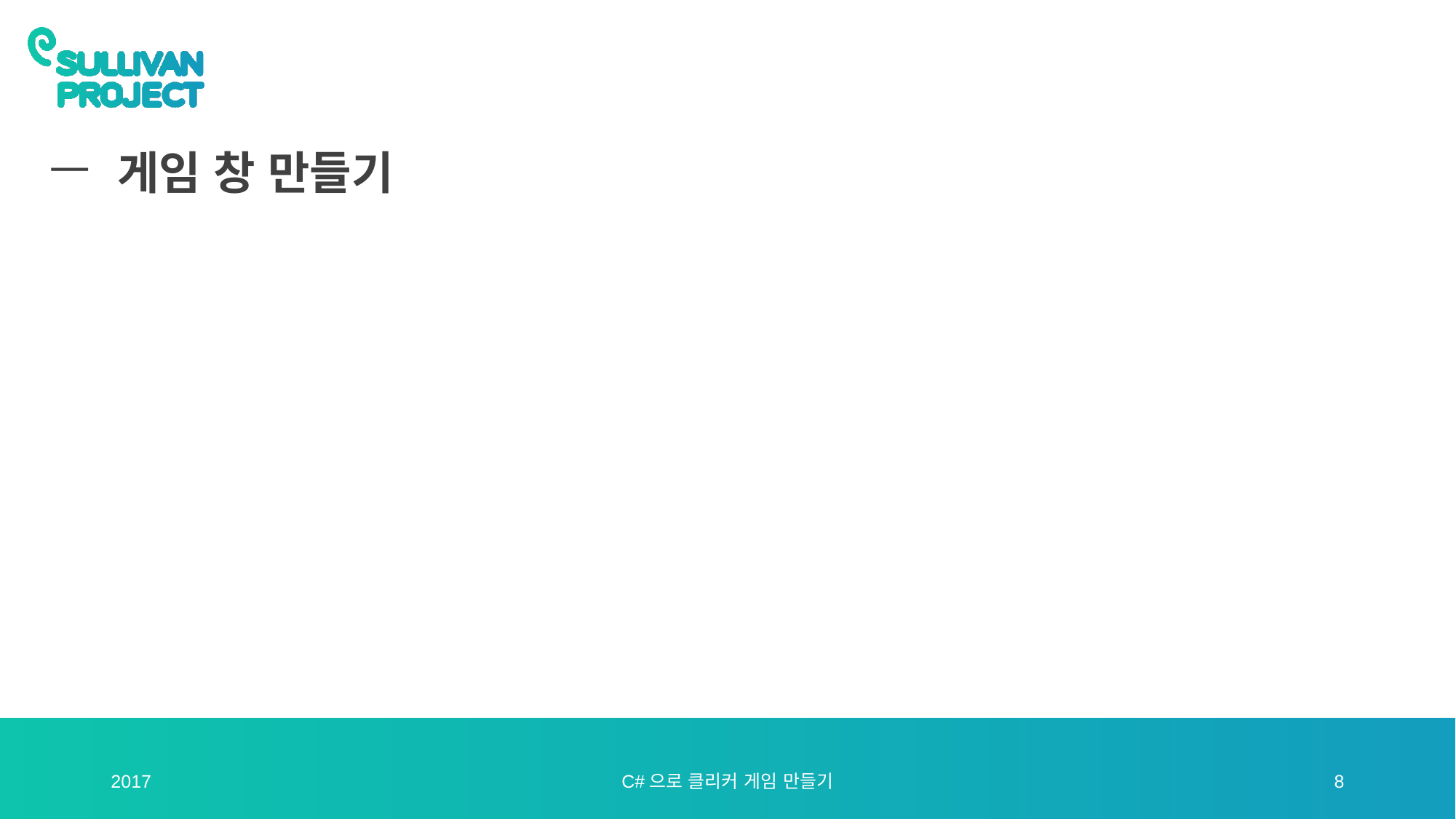

# 게임 창 만들기
2017
C#으로 클리커 게임 만들기
8